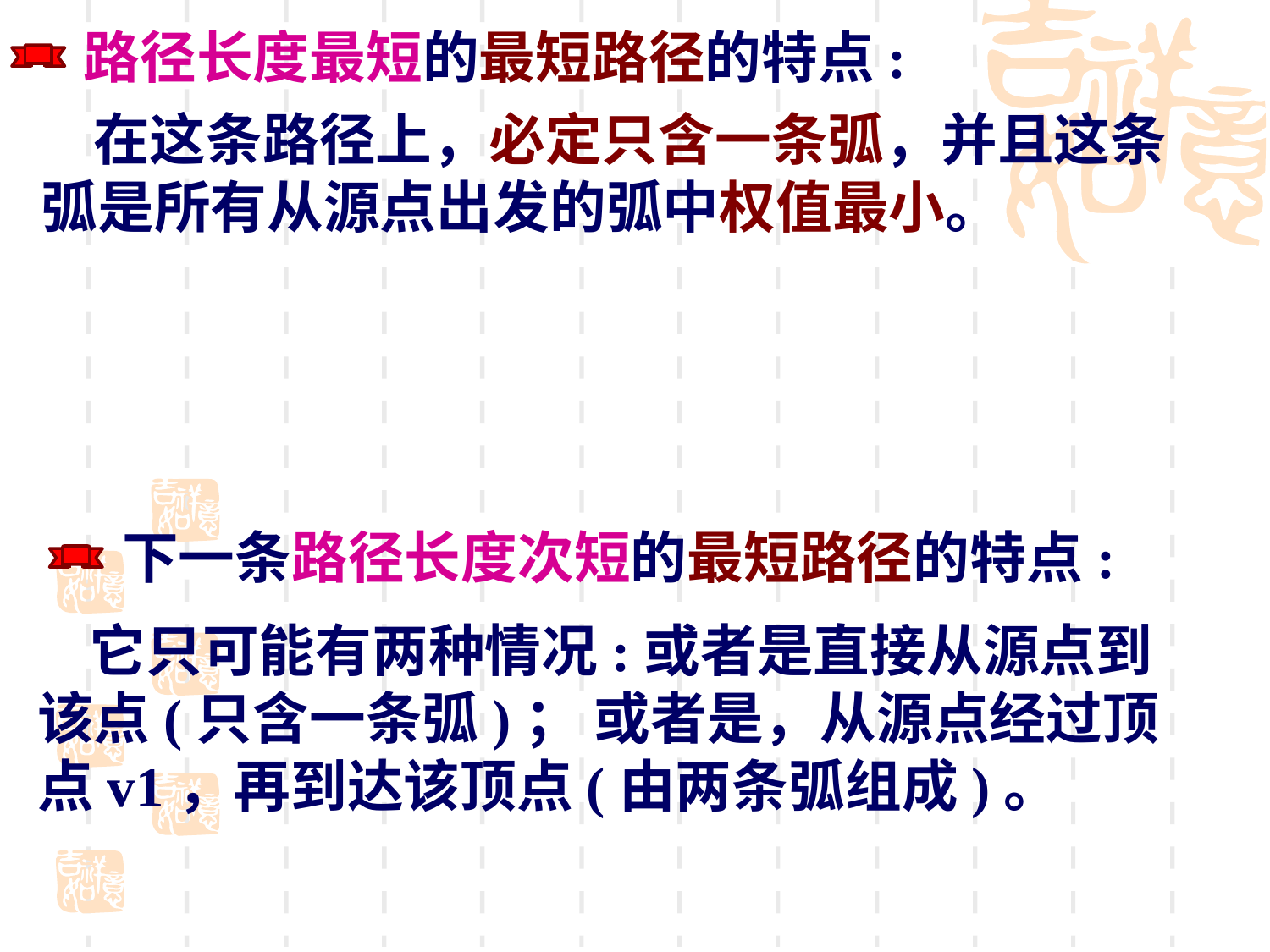

路径长度最短的最短路径的特点:

   在这条路径上，必定只含一条弧，并且这条弧是所有从源点出发的弧中权值最小。
下一条路径长度次短的最短路径的特点:

   它只可能有两种情况:或者是直接从源点到该点(只含一条弧)； 或者是，从源点经过顶点v1，再到达该顶点(由两条弧组成)。